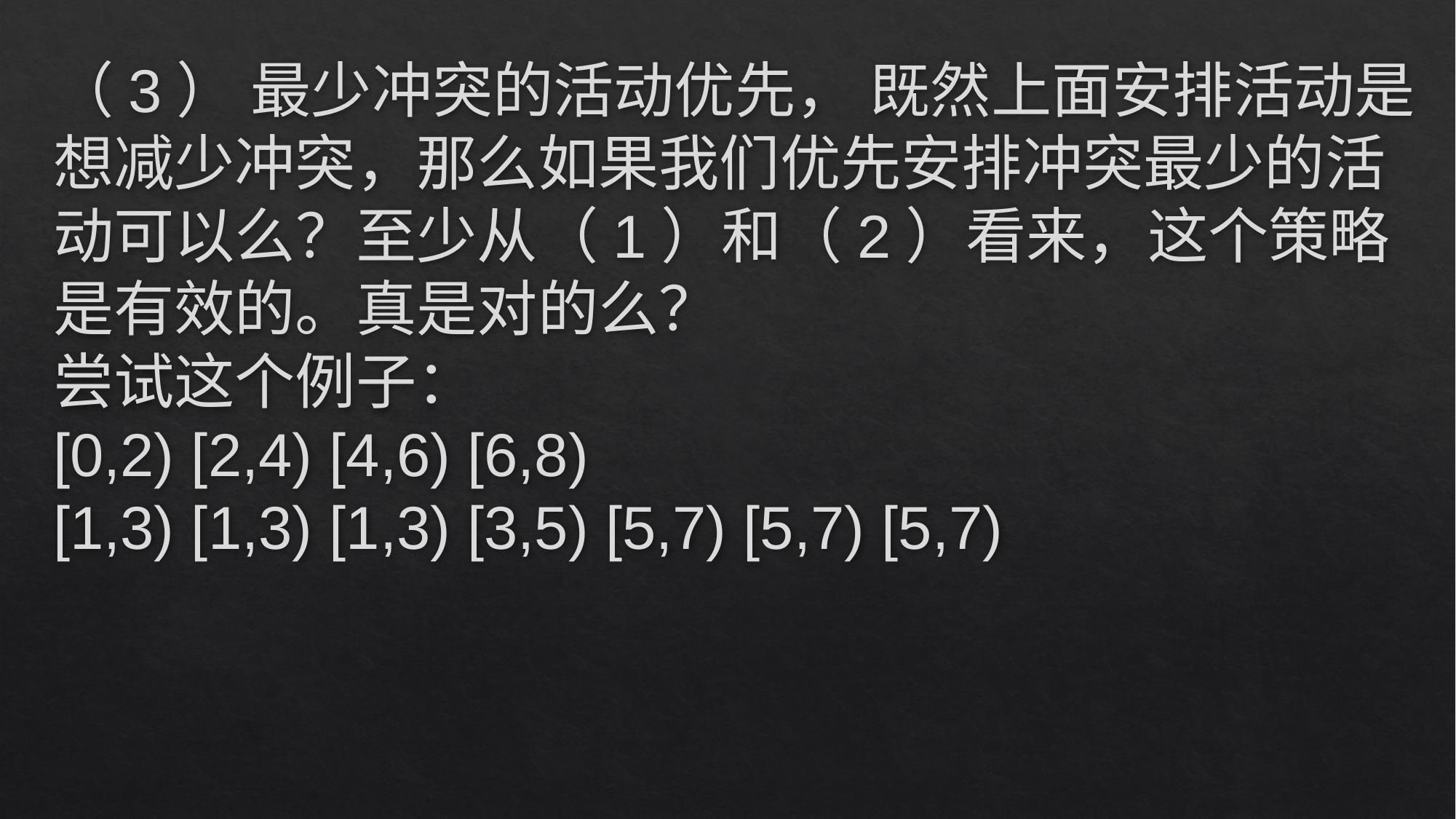

# （3） 最少冲突的活动优先， 既然上面安排活动是想减少冲突，那么如果我们优先安排冲突最少的活动可以么？至少从（1）和（2）看来，这个策略是有效的。真是对的么？ 尝试这个例子： [0,2) [2,4) [4,6) [6,8) [1,3) [1,3) [1,3) [3,5) [5,7) [5,7) [5,7)